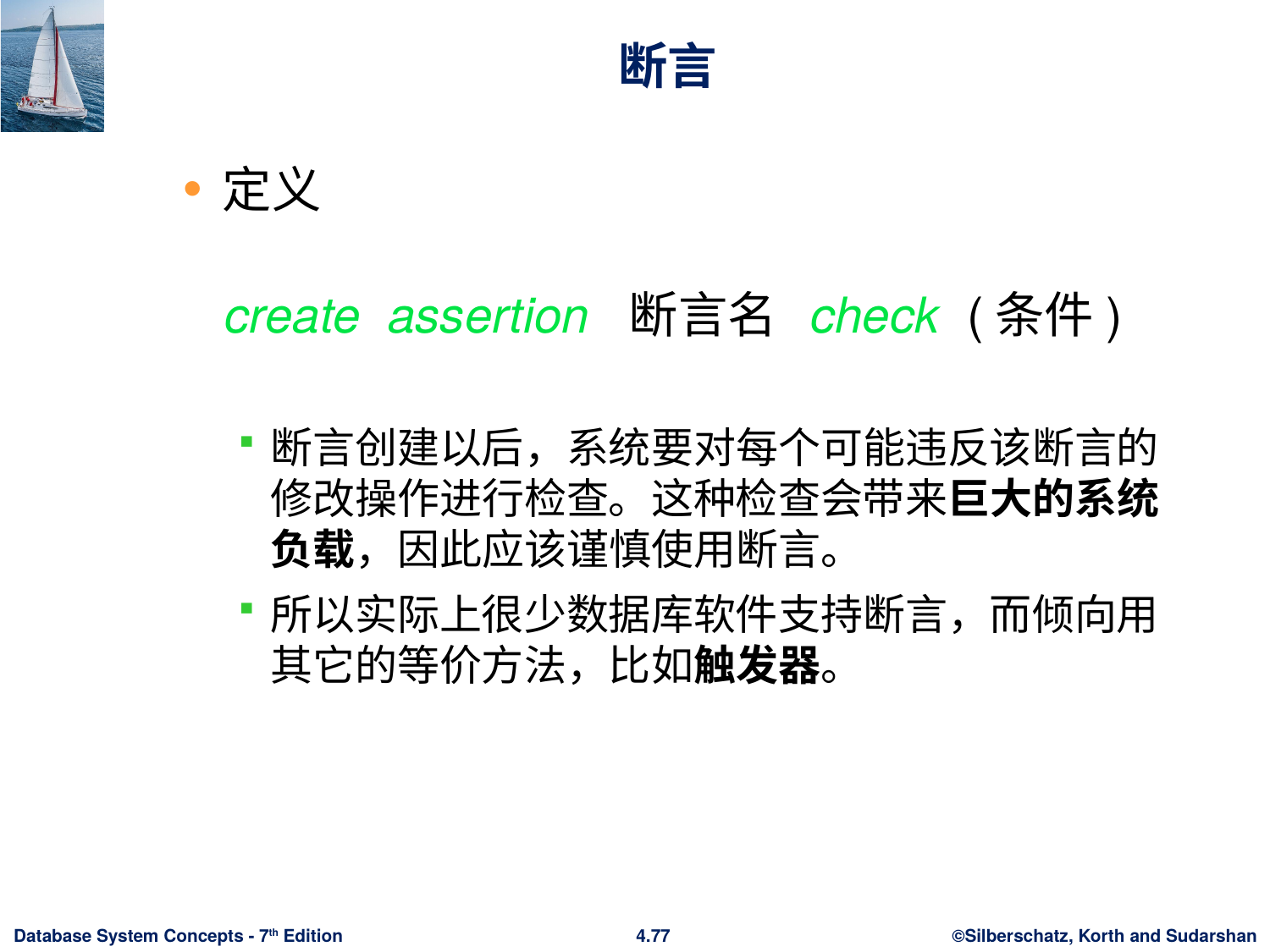

# 断言
定义

create  assertion  断言名  check  (条件)

断言创建以后，系统要对每个可能违反该断言的修改操作进行检查。这种检查会带来巨大的系统负载，因此应该谨慎使用断言。
所以实际上很少数据库软件支持断言，而倾向用其它的等价方法，比如触发器。